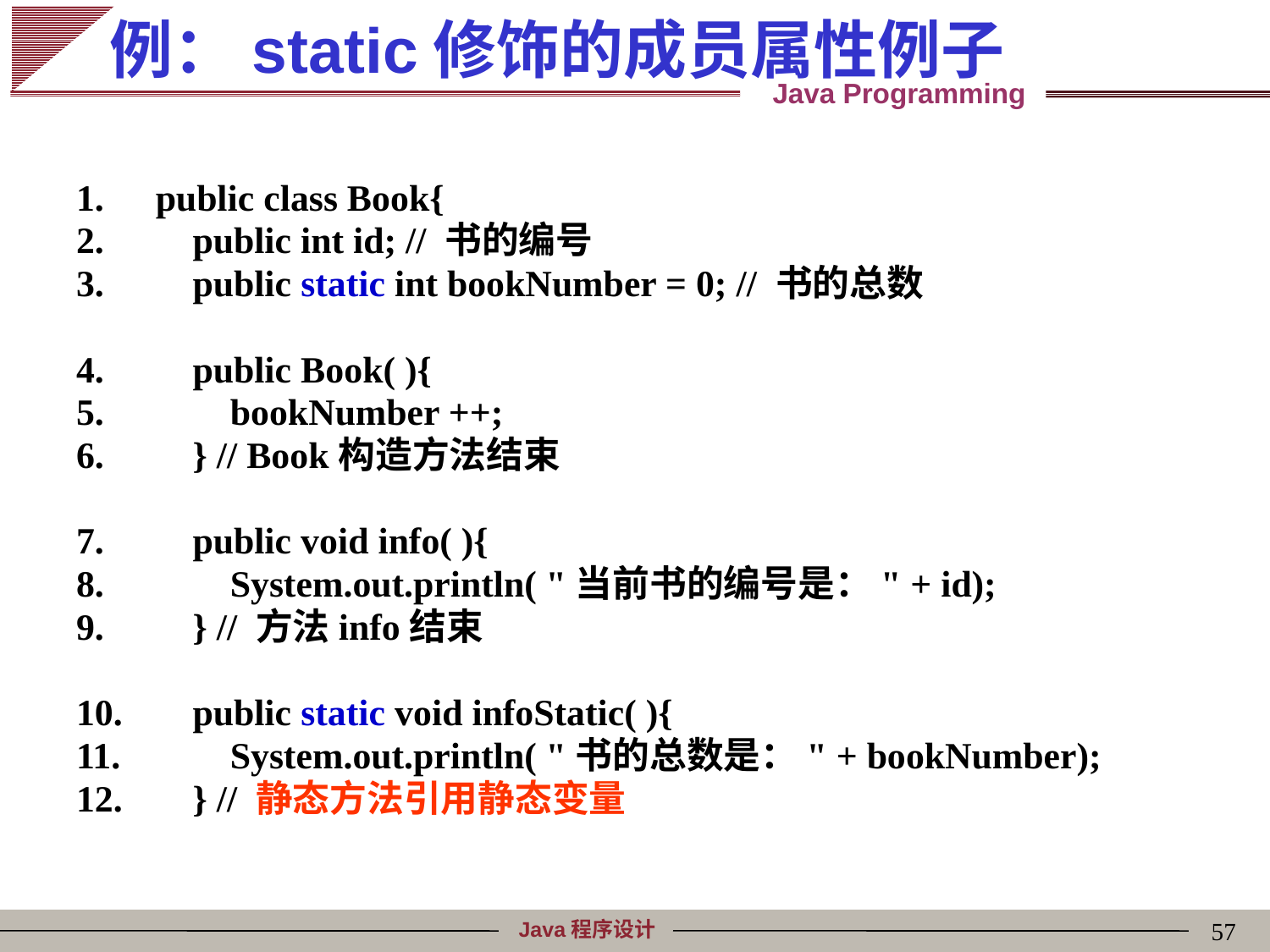

# 例：static修饰的成员属性例子
public class Book{
    public int id; // 书的编号
    public static int bookNumber = 0; // 书的总数

    public Book( ){
        bookNumber ++;
    } // Book构造方法结束

    public void info( ){
        System.out.println( "当前书的编号是：" + id);
    } // 方法info结束

    public static void infoStatic( ){
        System.out.println( "书的总数是：" + bookNumber);
    } // 静态方法引用静态变量